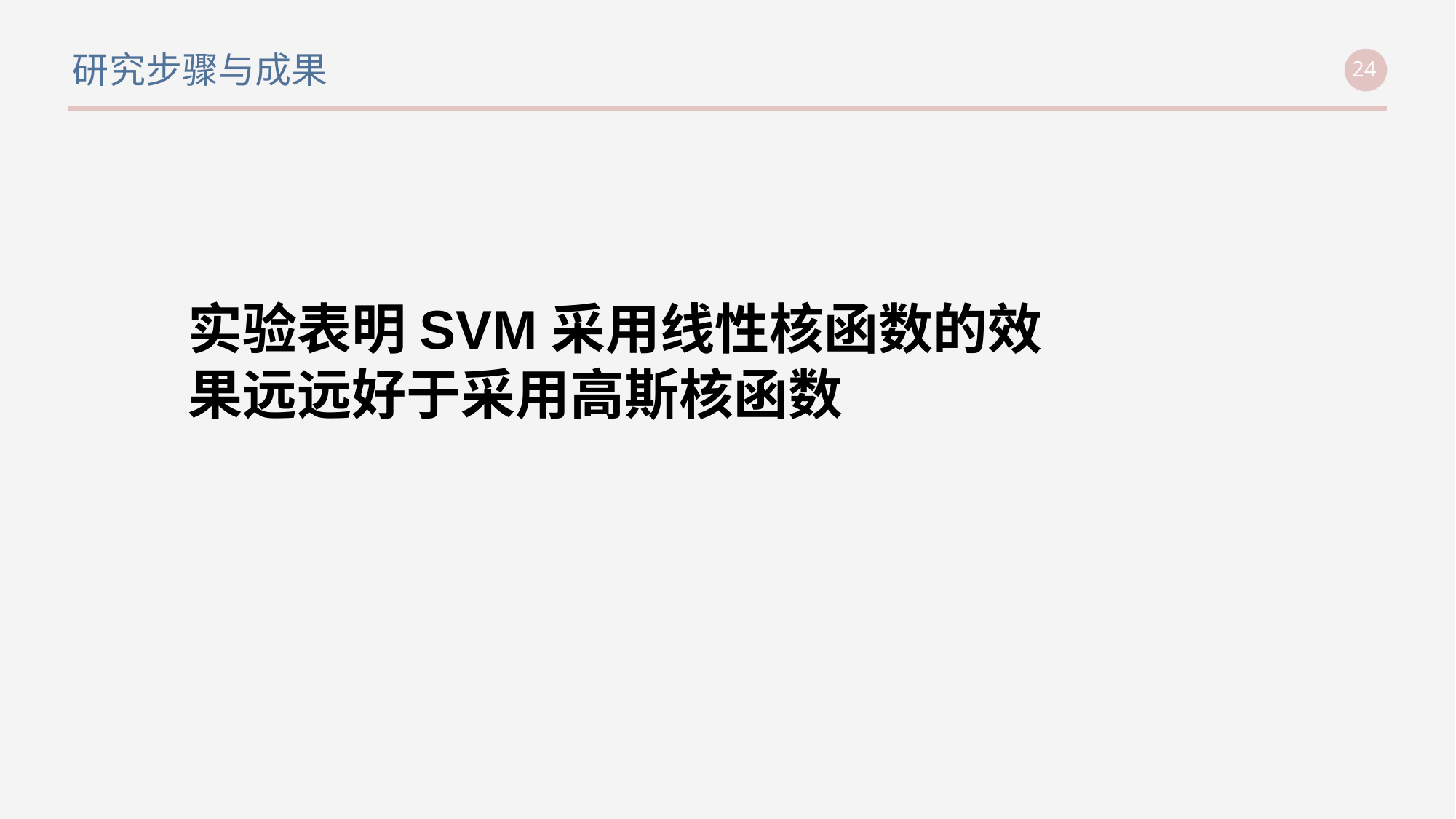

研究步骤与成果
实验表明SVM采用线性核函数的效果远远好于采用高斯核函数